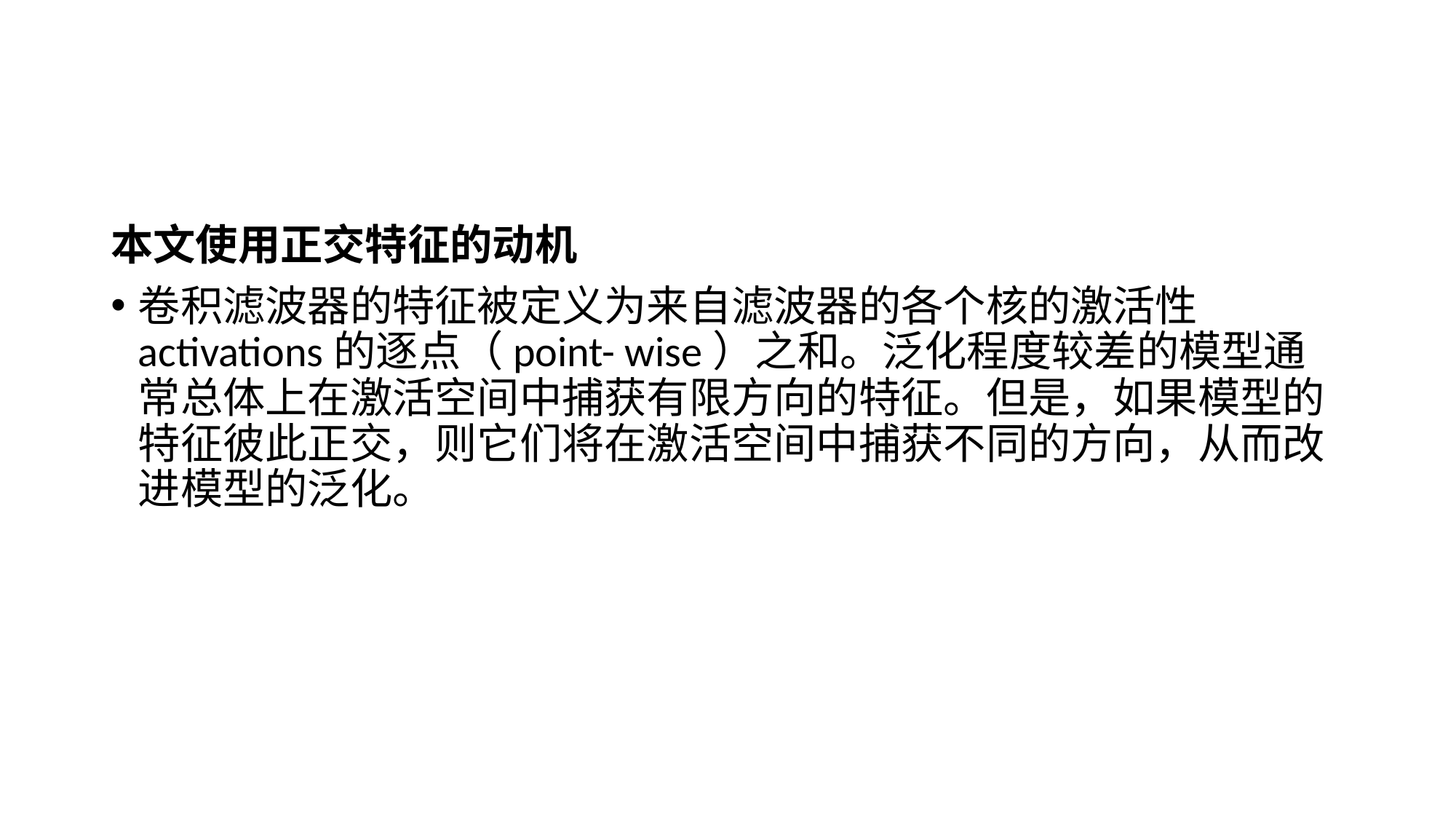

本文使用正交特征的动机
卷积滤波器的特征被定义为来自滤波器的各个核的激活性activations的逐点（point- wise）之和。泛化程度较差的模型通常总体上在激活空间中捕获有限方向的特征。但是，如果模型的特征彼此正交，则它们将在激活空间中捕获不同的方向，从而改进模型的泛化。